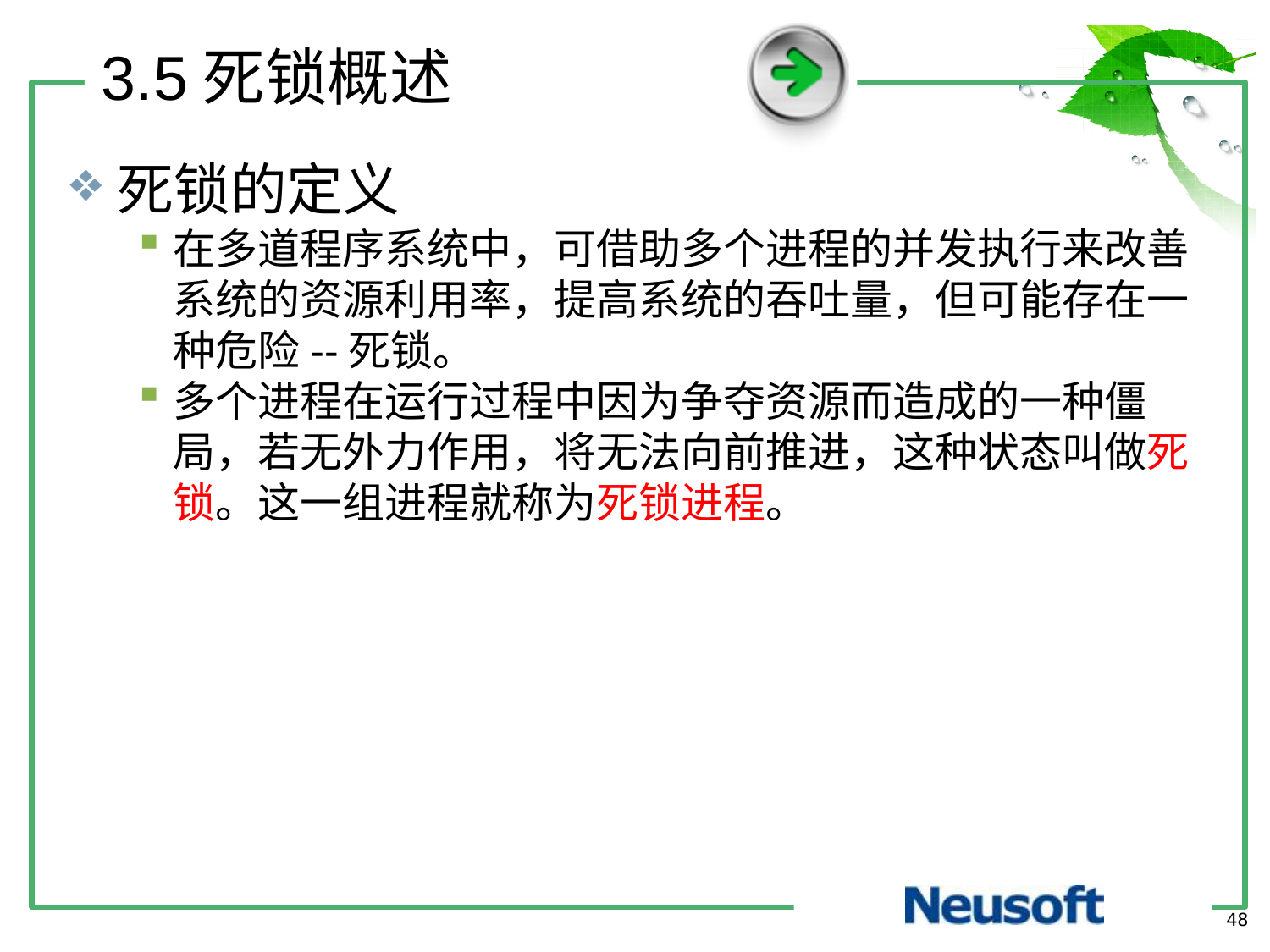

3.5死锁概述
死锁的定义
在多道程序系统中，可借助多个进程的并发执行来改善系统的资源利用率，提高系统的吞吐量，但可能存在一种危险--死锁。
多个进程在运行过程中因为争夺资源而造成的一种僵局，若无外力作用，将无法向前推进，这种状态叫做死锁。这一组进程就称为死锁进程。
48